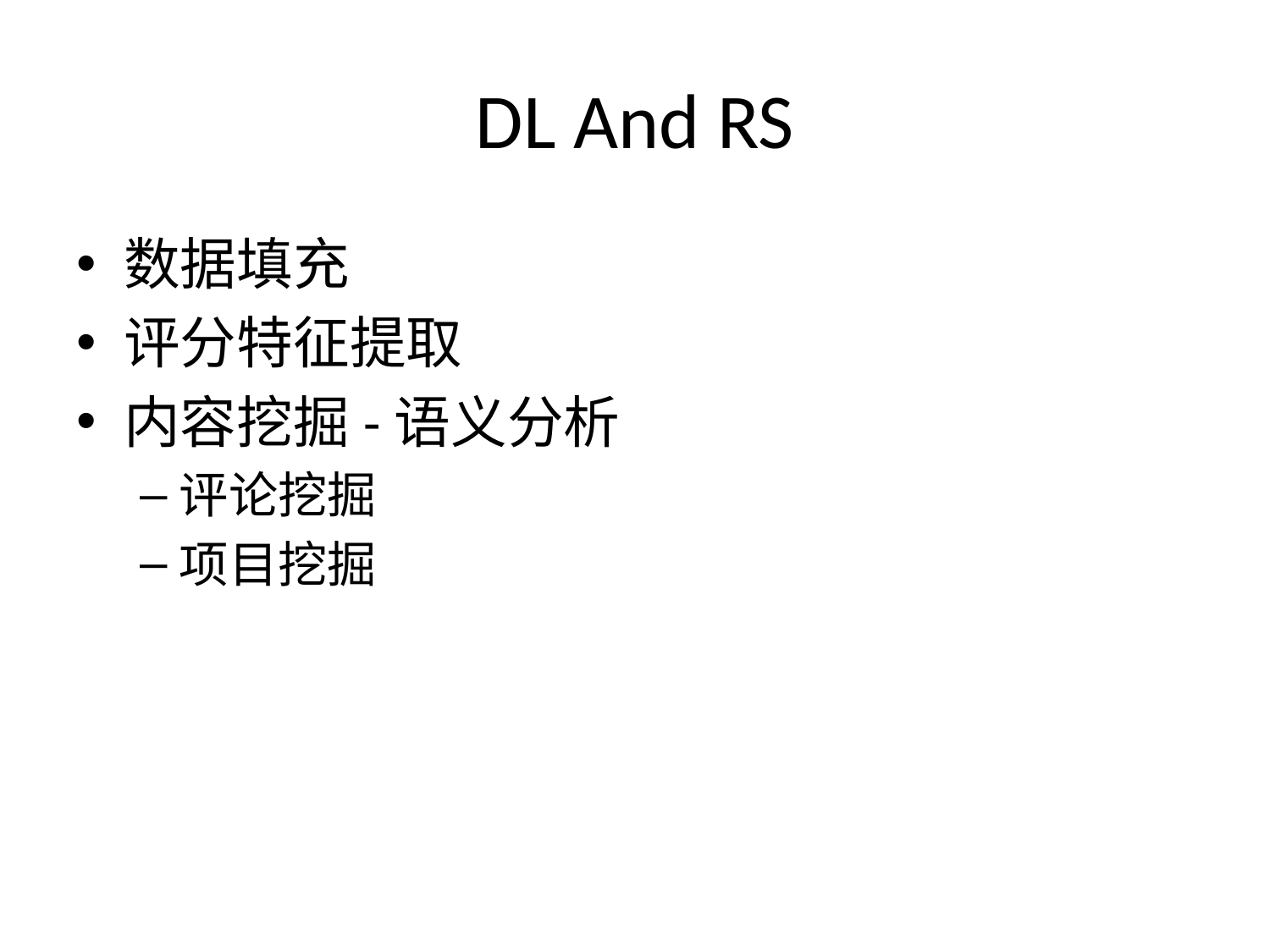

# DL And RS
数据填充
评分特征提取
内容挖掘-语义分析
评论挖掘
项目挖掘